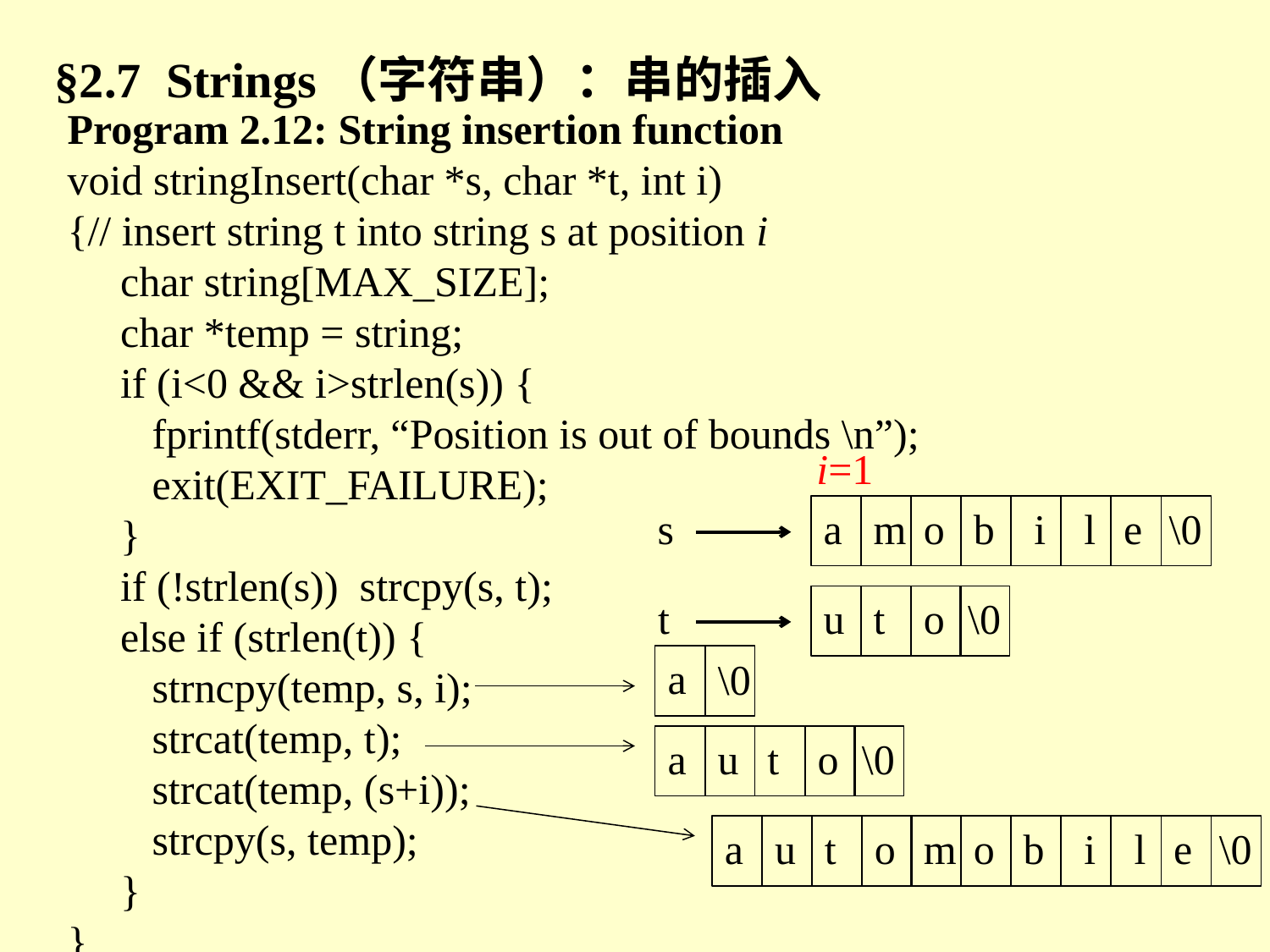

§2.7  Strings（字符串）：串的插入
Program 2.12: String insertion function
void stringInsert(char *s, char *t, int i)
{// insert string t into string s at position i
     char string[MAX_SIZE];
     char *temp = string;
     if (i<0 && i>strlen(s)) {
        fprintf(stderr, “Position is out of bounds \n”);
        exit(EXIT_FAILURE);
     }
     if (!strlen(s))  strcpy(s, t);
     else if (strlen(t)) {
        strncpy(temp, s, i);
        strcat(temp, t);
        strcat(temp, (s+i));
        strcpy(s, temp);
     }
}
i=1
s
a
m
o
b
 i
 l
e
\0

t
u
t
o
\0

a

\0
a
u
t
o
\0

a
u
t
o
m
o
b
 i
 l
e
\0